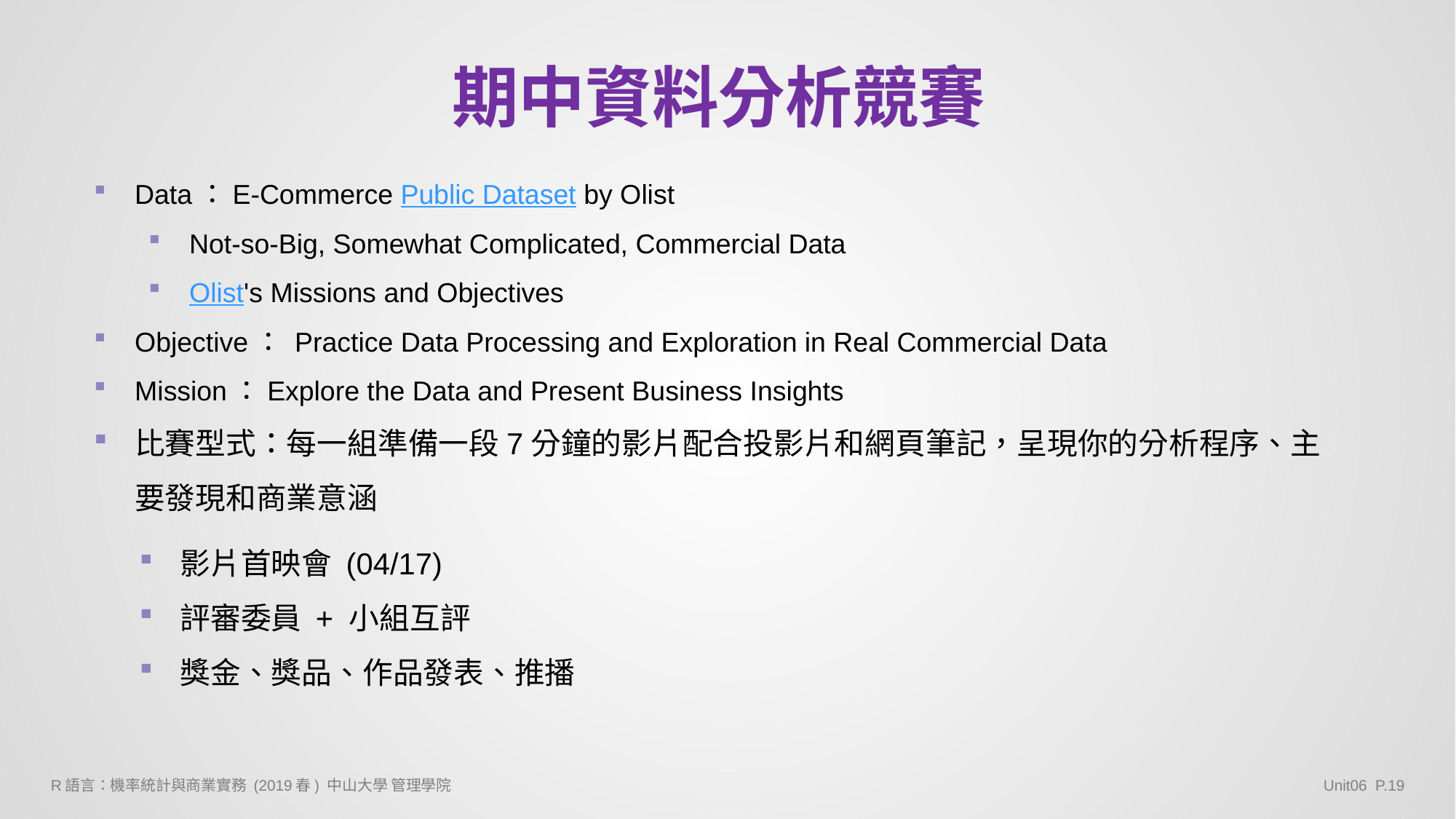

# 期中資料分析競賽
Data：E-Commerce Public Dataset by Olist
Not-so-Big, Somewhat Complicated, Commercial Data
Olist's Missions and Objectives
Objective： Practice Data Processing and Exploration in Real Commercial Data
Mission：Explore the Data and Present Business Insights
比賽型式：每一組準備一段7分鐘的影片配合投影片和網頁筆記，呈現你的分析程序、主要發現和商業意涵
影片首映會 (04/17)
評審委員 + 小組互評
獎金、獎品、作品發表、推播